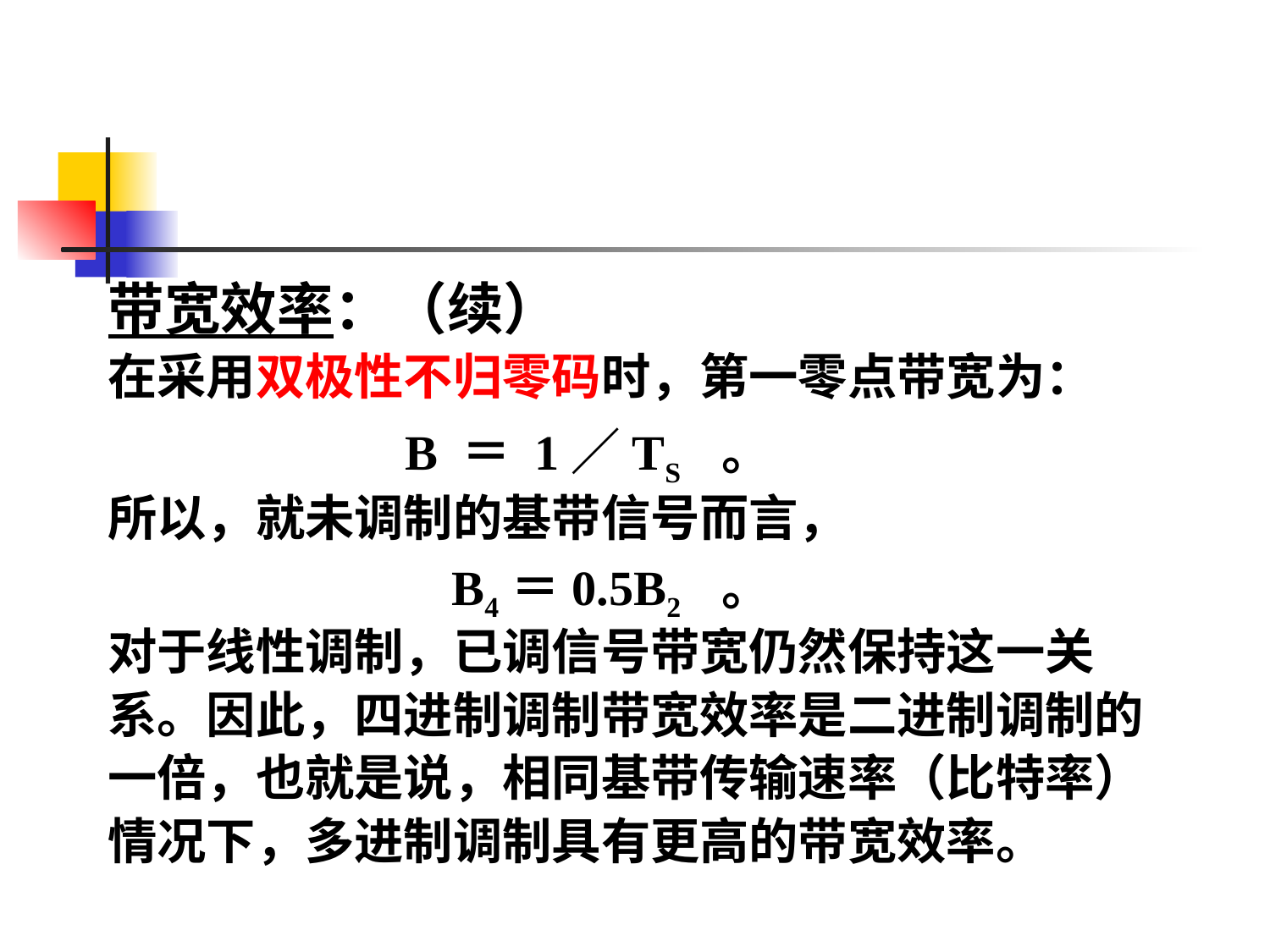

#
带宽效率：（续）
在采用双极性不归零码时，第一零点带宽为：
                  B ＝ 1／TS    。
所以，就未调制的基带信号而言，
                            B4＝0.5B2    。
对于线性调制，已调信号带宽仍然保持这一关
系。因此，四进制调制带宽效率是二进制调制的
一倍，也就是说，相同基带传输速率（比特率）
情况下，多进制调制具有更高的带宽效率。